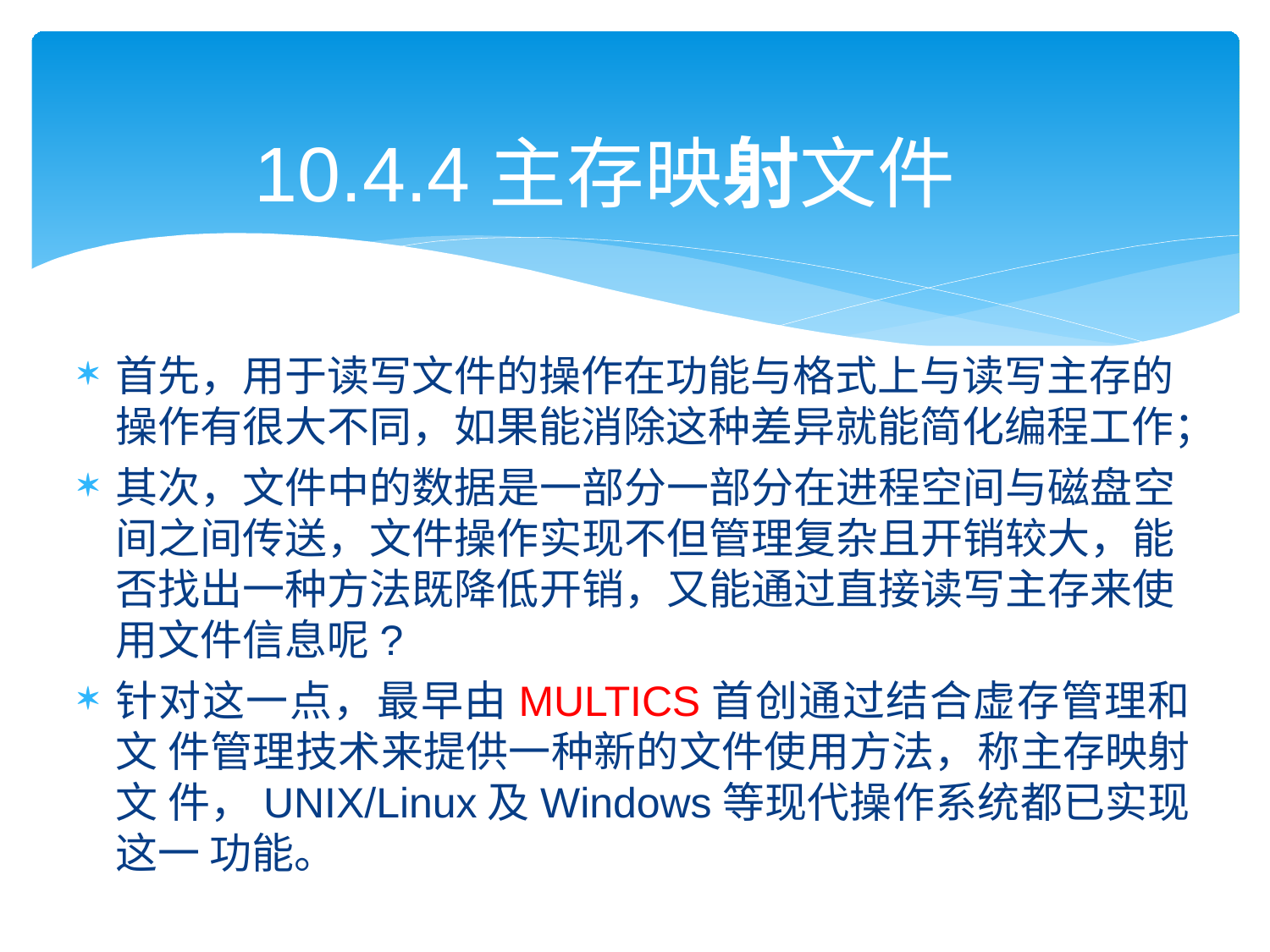

# 10.4.4主存映射文件(1)

首先，用于读写文件的操作在功能与格式上与读写主存的 操作有很大不同，如果能消除这种差异就能简化编程工作；
其次，文件中的数据是一部分一部分在进程空间与磁盘空 间之间传送，文件操作实现不但管理复杂且开销较大，能 否找出一种方法既降低开销，又能通过直接读写主存来使 用文件信息呢?
针对这一点，最早由MULTICS首创通过结合虚存管理和文 件管理技术来提供一种新的文件使用方法，称主存映射文 件，UNIX/Linux及Windows等现代操作系统都已实现这一 功能。